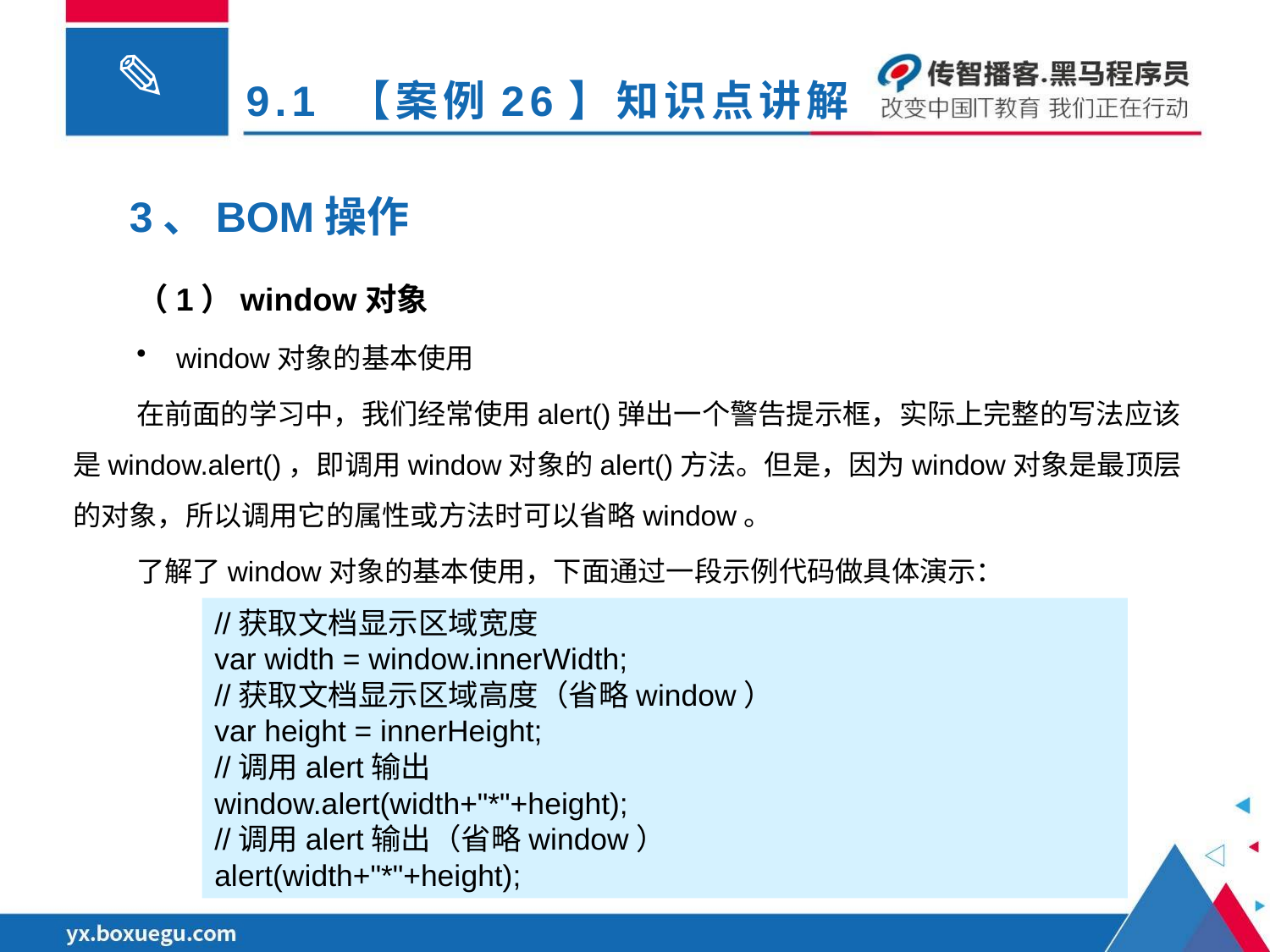

# 9.1 【案例26】知识点讲解
3、BOM操作
（1）window对象
window对象的基本使用
在前面的学习中，我们经常使用alert()弹出一个警告提示框，实际上完整的写法应该是window.alert()，即调用window对象的alert()方法。但是，因为window对象是最顶层的对象，所以调用它的属性或方法时可以省略window。
了解了window对象的基本使用，下面通过一段示例代码做具体演示：
//获取文档显示区域宽度
var width = window.innerWidth;
//获取文档显示区域高度（省略window）
var height = innerHeight;
//调用alert输出
window.alert(width+"*"+height);
//调用alert输出（省略window）
alert(width+"*"+height);